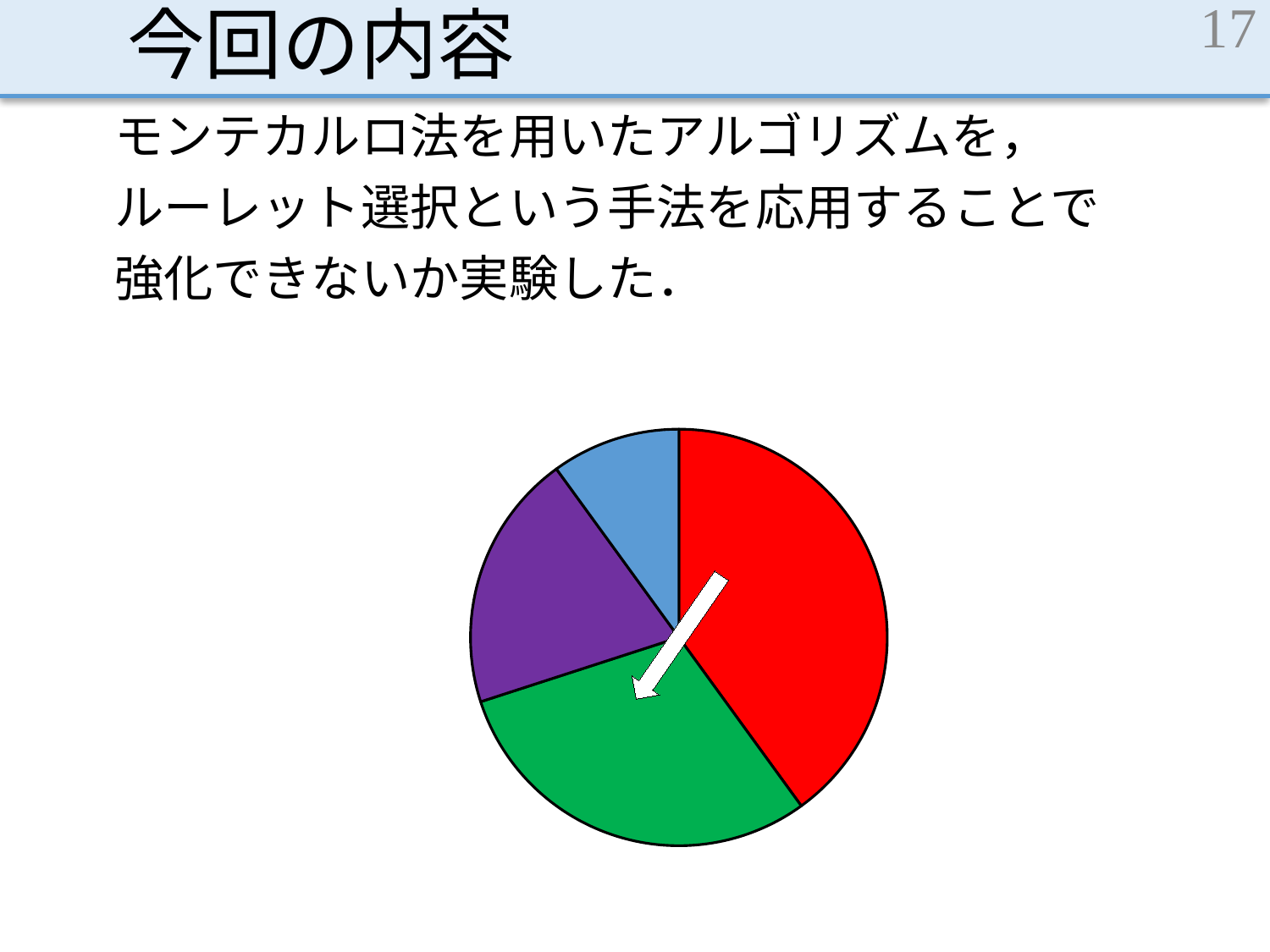

# 今回の内容
17
モンテカルロ法を用いたアルゴリズムを，
ルーレット選択という手法を応用することで
強化できないか実験した．

### Chart

| Category | 列1 |
|---|---|
| 赤 | 4.0 |
| 緑 | 3.0 |
| 紫 | 2.0 |
| 青 | 1.0 |